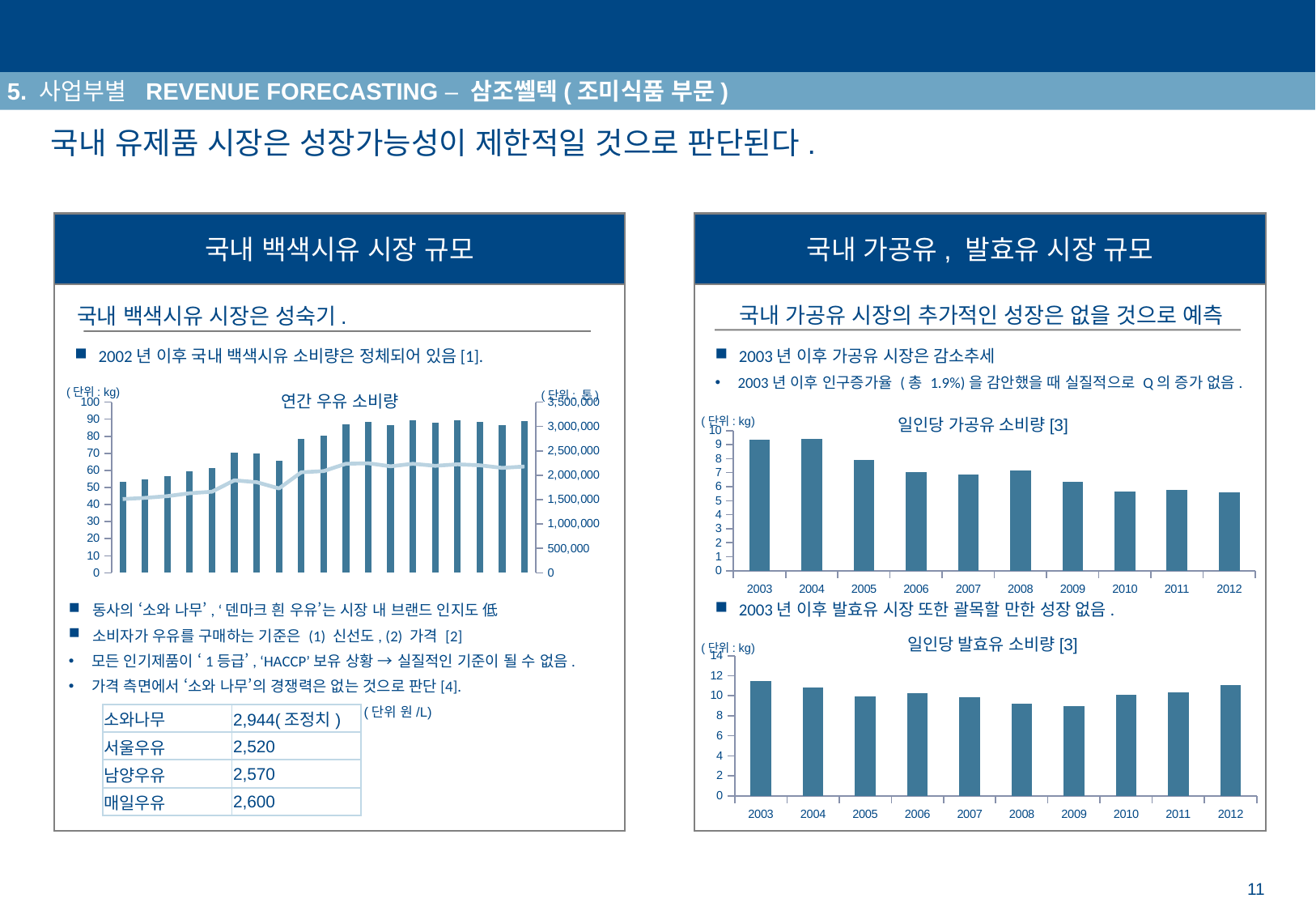

연도별 매출 추정
설명
5. 사업부별  REVENUE FORECASTING – 삼조쎌텍(조미식품 부문)

국내 유제품 시장은 성장가능성이 제한적일 것으로 판단된다.
국내 백색시유 시장 규모

국내 가공유, 발효유 시장 규모

국내 가공유 시장의 추가적인 성장은 없을 것으로 예측
국내 백색시유 시장은 성숙기.
2002년 이후 국내 백색시유 소비량은 정체되어 있음[1].

2003년 이후 가공유 시장은 감소추세
2003년 이후 인구증가율 (총 1.9%)을 감안했을 때 실질적으로 Q의 증가 없음.
(단위: kg)
(단위: 톤)
연간 우유 소비량

### Chart

| Category | 소비 | 1인당 소비 |
|---|---|---|
| 1991 | 1869205.0 | 43.2 |
| 1992 | 1920441.0 | 43.9 |
| 1993 | 1983673.0 | 44.9 |
| 1994 | 2078347.0 | 46.6 |
| 1995 | 2143841.0 | 47.5 |
| 1996 | 2465363.0 | 54.2 |
| 1997 | 2451237.0 | 53.1 |
| 1998 | 2298922.0 | 49.4 |
| 1999 | 2752179.0 | 58.9 |
| 2000 | 2811512.0 | 59.6 |
| 2001 | 3045732.0 | 63.9 |
| 2002 | 3092279.0 | 64.2 |
| 2003 | 3036917.0 | 62.4 |
| 2004 | 3123528.0 | 63.9 |
| 2005 | 3078510.0 | 62.7 |
| 2006 | 3121676.0 | 63.6 |
| 2007 | 3101499.0 | 63.0 |
| 2008 | 3034899.0 | 61.5 |
| 2009 | 3110695.0 | 62.3 |
(단위: kg)
일인당 가공유 소비량[3]

### Chart

| Category | 가공유 |
|---|---|
| 2003 | 9.370000000000003 |
| 2004 | 9.43 |
| 2005 | 7.9 |
| 2006 | 7.03 |
| 2007 | 6.89 |
| 2008 | 7.17 |
| 2009 | 6.35 |
| 2010 | 5.6499999999999995 |
| 2011 | 5.75 |
| 2012 | 5.6 |
동사의 ‘소와 나무’, ‘덴마크 흰 우유’는 시장 내 브랜드 인지도 低
소비자가 우유를 구매하는 기준은 (1) 신선도, (2) 가격 [2]
모든 인기제품이 ‘1등급’, ‘HACCP’보유 상황 → 실질적인 기준이 될 수 없음.
가격 측면에서 ‘소와 나무’의 경쟁력은 없는 것으로 판단[4].
2003년 이후 발효유 시장 또한 괄목할 만한 성장 없음.
일인당 발효유 소비량[3]
(단위: kg)

### Chart

| Category |  |
|---|---|
| 2003 | 11.450000000000003 |
| 2004 | 10.79 |
| 2005 | 9.9 |
| 2006 | 10.29 |
| 2007 | 9.870000000000003 |
| 2008 | 9.19 |
| 2009 | 8.94 |
| 2010 | 10.06 |
| 2011 | 10.380000000000004 |
| 2012 | 11.03 |
(단위 원/L)
| 소와나무 | 2,944(조정치) |
| --- | --- |
| 서울우유 | 2,520 |
| 남양우유 | 2,570 |
| 매일우유 | 2,600 |